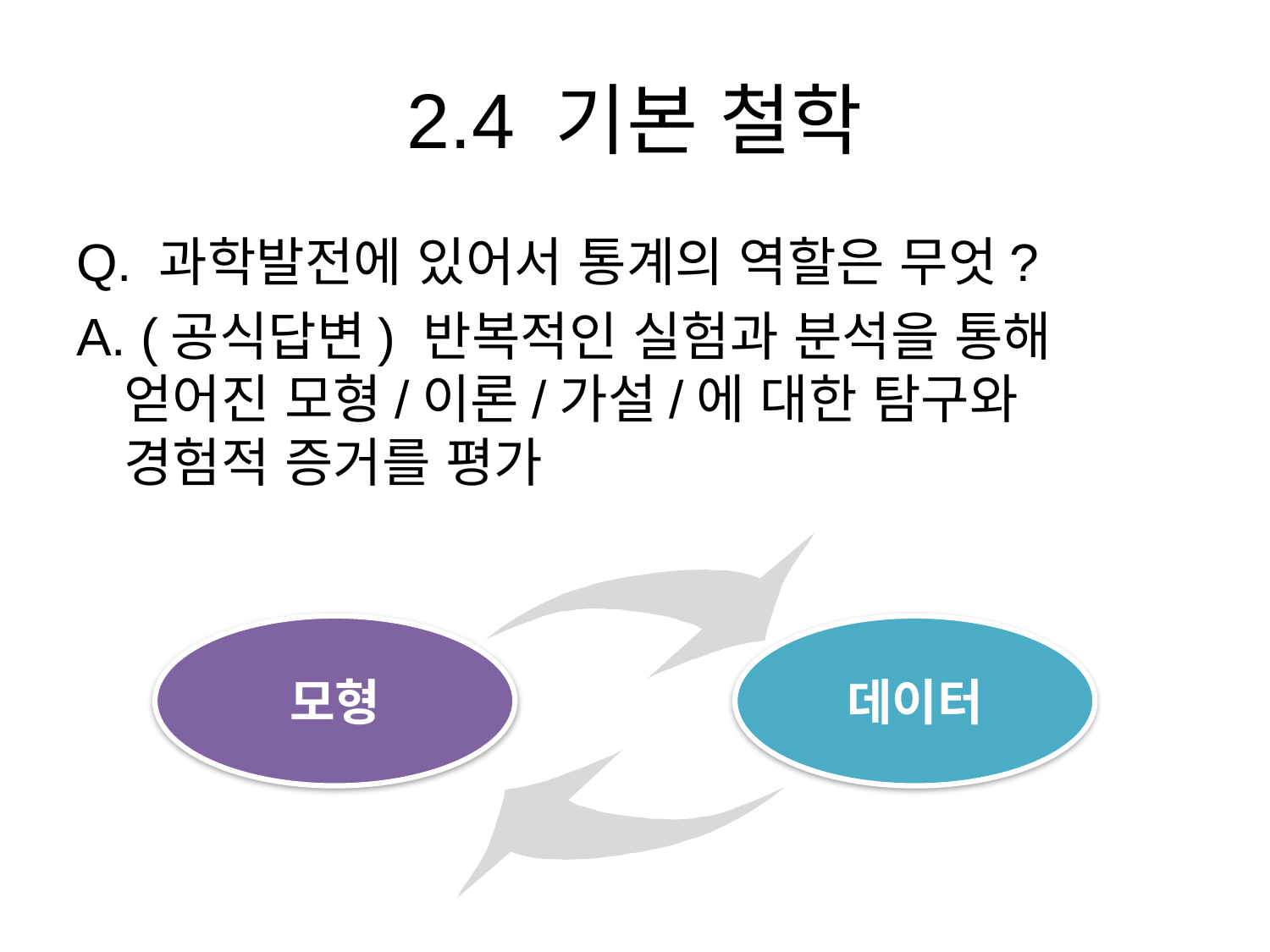

# 2.4 기본 철학
Q. 과학발전에 있어서 통계의 역할은 무엇?
A. (공식답변) 반복적인 실험과 분석을 통해    얻어진 모형/이론/가설/에 대한 탐구와       경험적 증거를 평가

모형
데이터